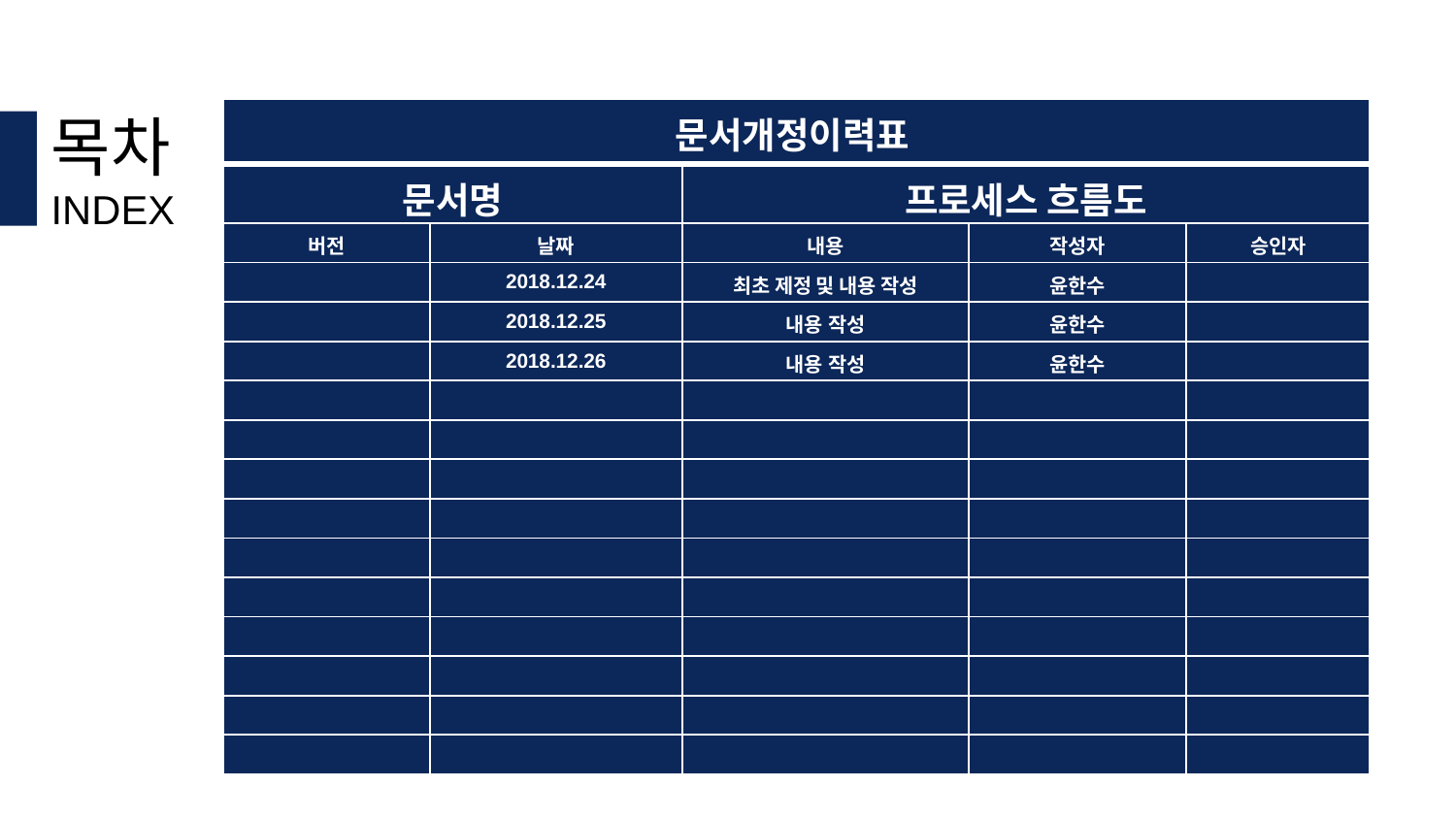

목차
INDEX
| 문서개정이력표 |  |  |  |  |
| --- | --- | --- | --- | --- |
| 문서명 |  | 프로세스 흐름도 |  |  |
| 버전 | 날짜 | 내용 | 작성자 | 승인자 |
|  | 2018.12.24 | 최초 제정 및 내용 작성 | 윤한수 |  |
|  | 2018.12.25 | 내용 작성 | 윤한수 |  |
|  | 2018.12.26 | 내용 작성 | 윤한수 |  |
|  |  |  |  |  |
|  |  |  |  |  |
|  |  |  |  |  |
|  |  |  |  |  |
|  |  |  |  |  |
|  |  |  |  |  |
|  |  |  |  |  |
|  |  |  |  |  |
|  |  |  |  |  |
|  |  |  |  |  |

06
시연
01
프로젝트  개요
02
프로젝트 추진 조직
 및 역할
03
개발일정
04
데이터베이스 설계
05
구성도